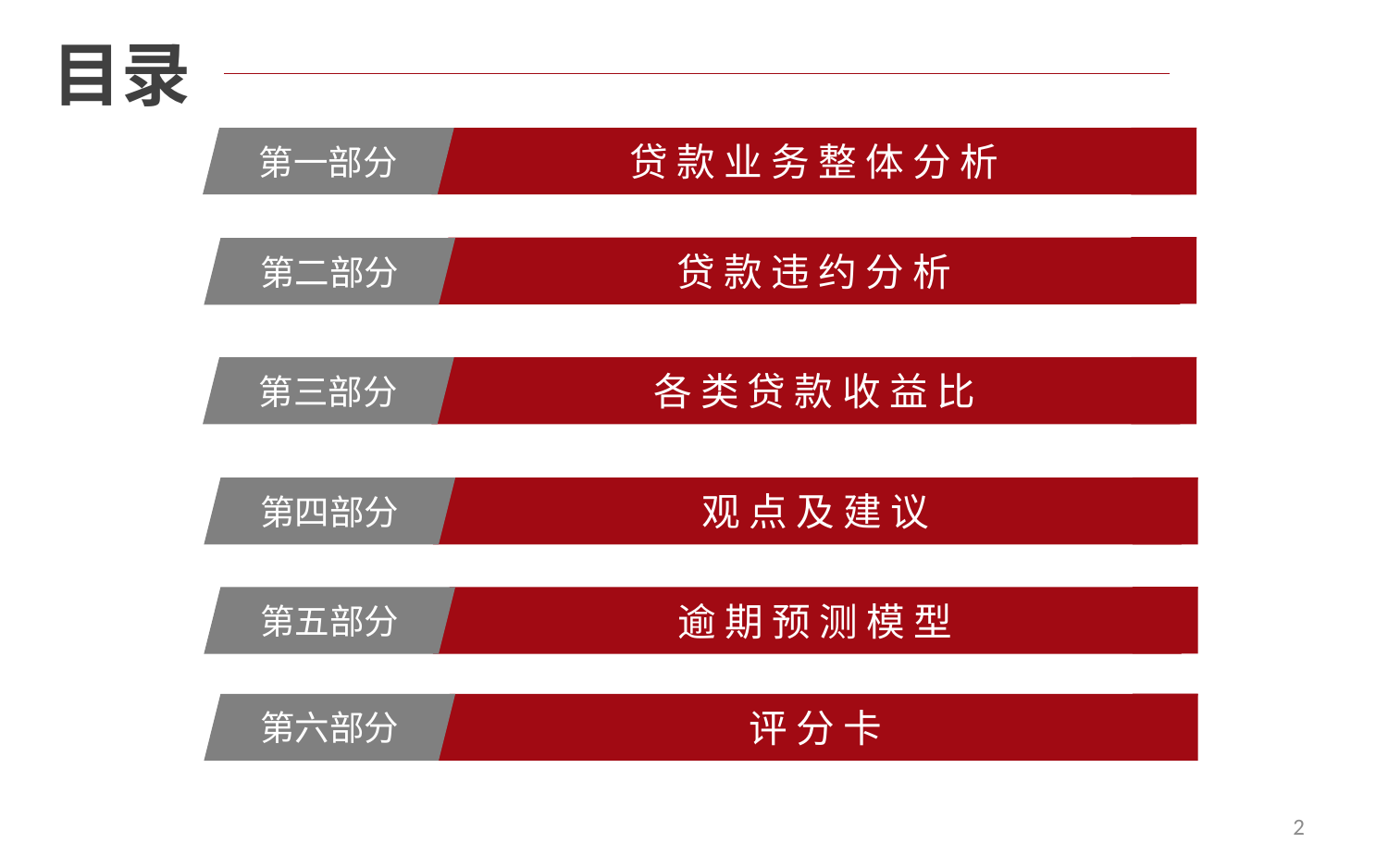

目录
第一部分
贷 款 业 务 整 体 分 析

贷 款 违 约 分 析
第二部分

第三部分
各 类 贷 款 收 益 比

第四部分
观 点 及 建 议

第五部分
逾 期 预 测 模 型

第六部分
评 分 卡
2
.